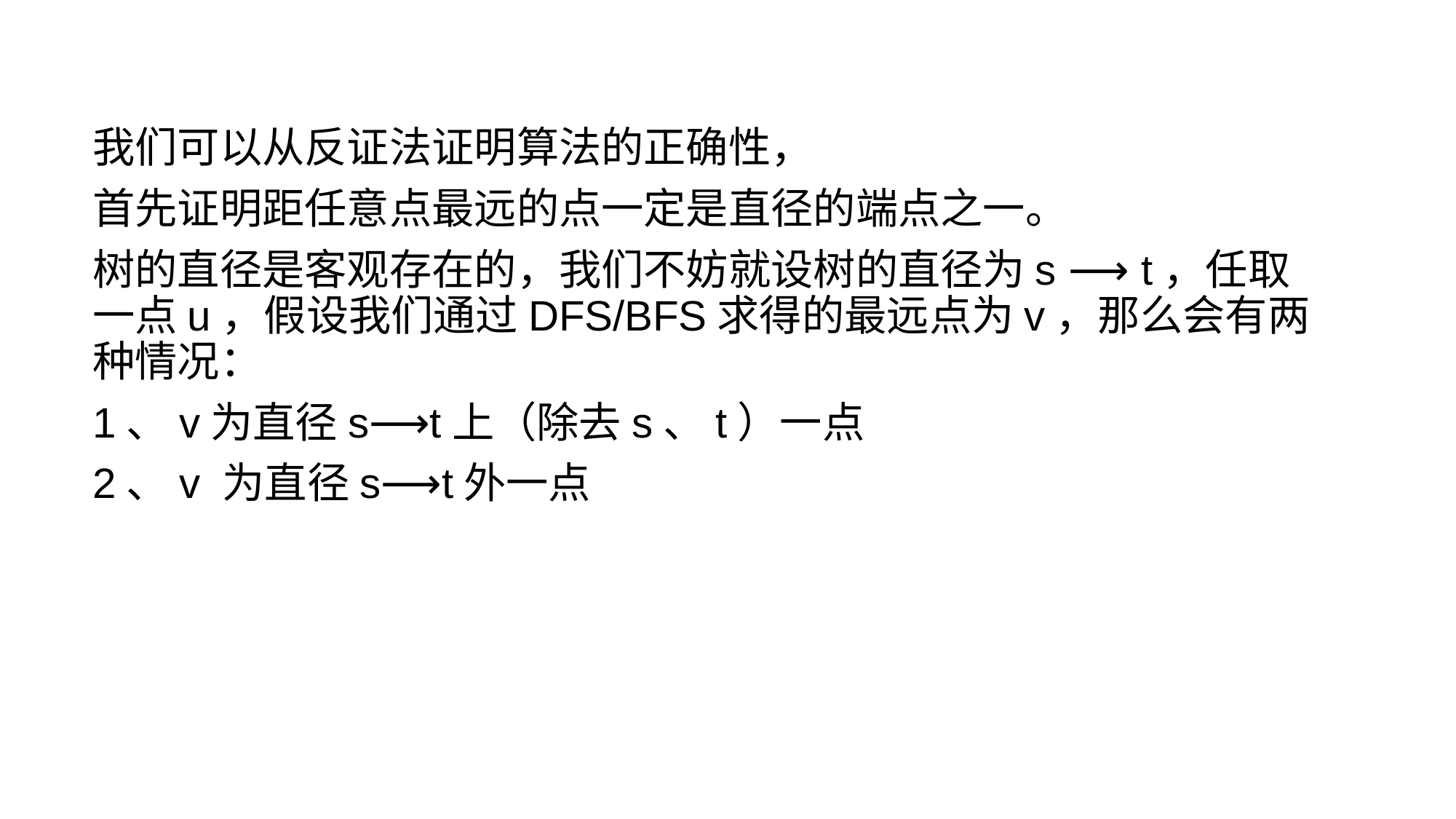

我们可以从反证法证明算法的正确性，
首先证明距任意点最远的点一定是直径的端点之一。
树的直径是客观存在的，我们不妨就设树的直径为s ⟶ t，任取一点u，假设我们通过DFS/BFS求得的最远点为v，那么会有两种情况：
1、v为直径s⟶t上（除去s、t）一点
2、v 为直径s⟶t外一点